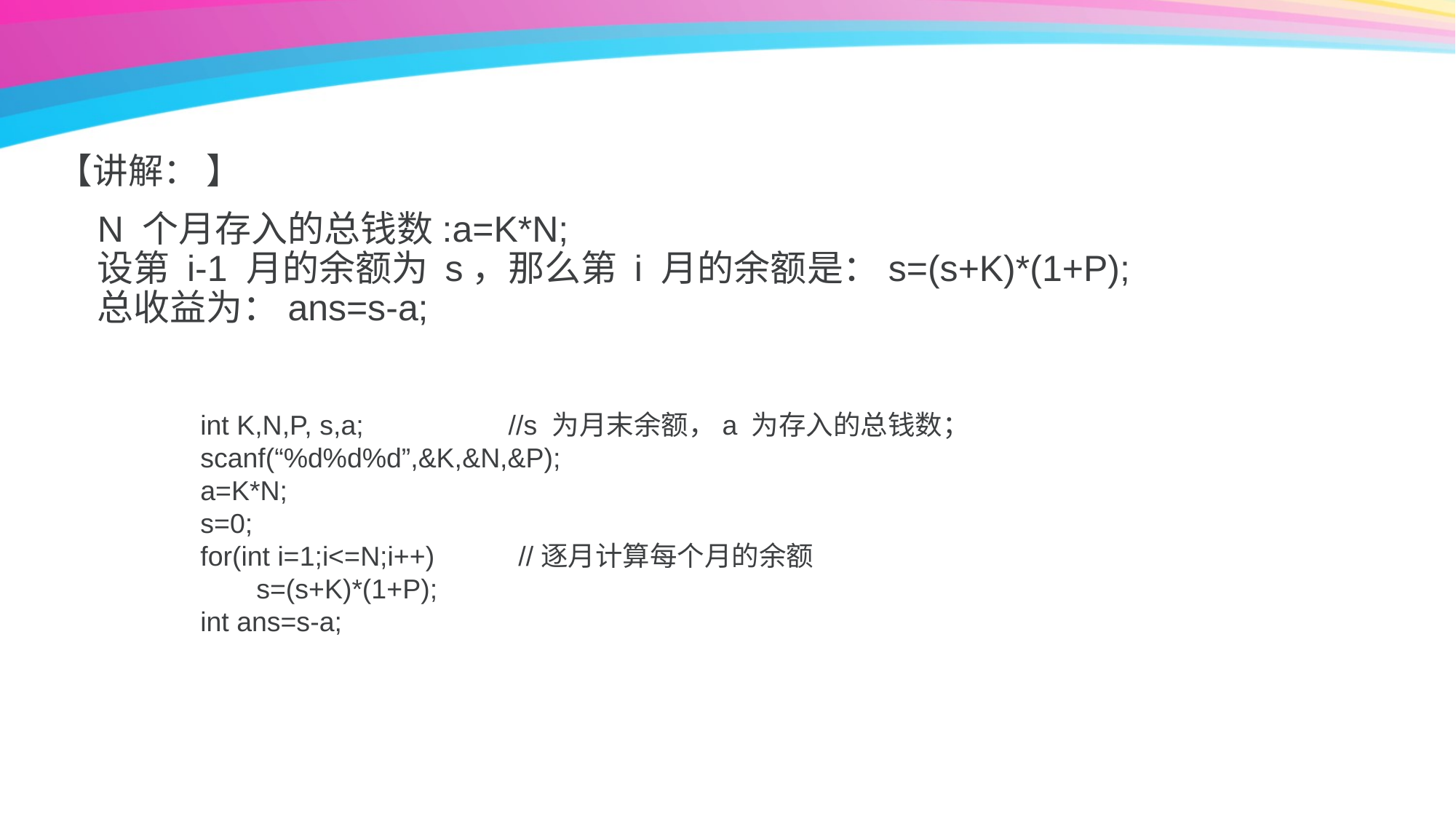

【讲解： 】
N 个月存入的总钱数:a=K*N;
设第 i-1 月的余额为 s，那么第 i 月的余额是：s=(s+K)*(1+P);
总收益为：ans=s-a;
int K,N,P, s,a;                   //s 为月末余额，a 为存入的总钱数；
scanf(“%d%d%d”,&K,&N,&P);
a=K*N;
s=0;
for(int i=1;i<=N;i++)           //逐月计算每个月的余额
        s=(s+K)*(1+P);
int ans=s-a;